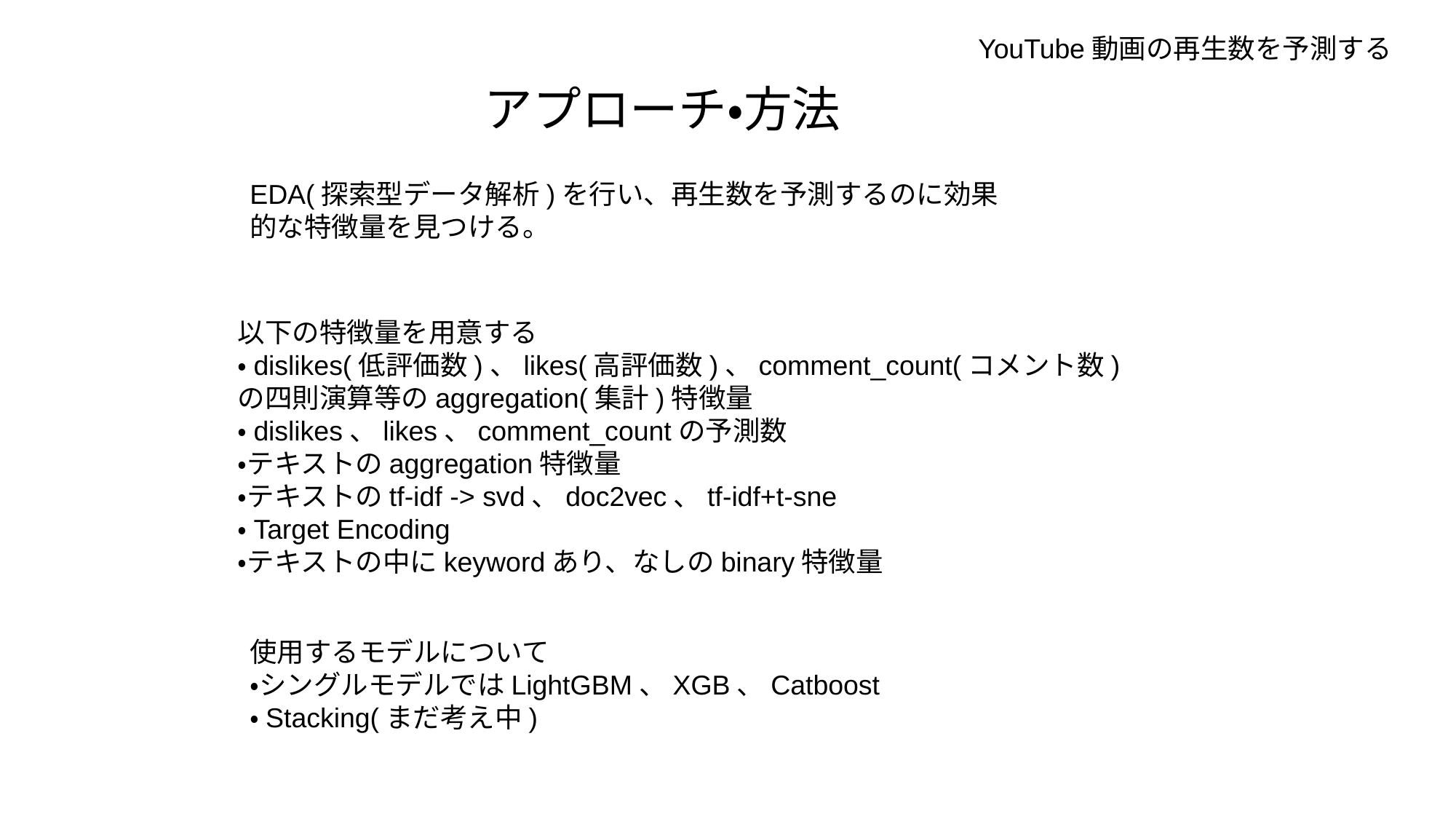

YouTube動画の再生数を予測する
アプローチ・方法
EDA(探索型データ解析)を行い、再生数を予測するのに効果的な特徴量を見つける。

以下の特徴量を用意する
・dislikes(低評価数)、likes(高評価数)、comment_count(コメント数)の四則演算等のaggregation(集計)特徴量
・dislikes、likes、comment_countの予測数
・テキストのaggregation特徴量
・テキストのtf-idf -> svd、doc2vec、tf-idf+t-sne
・Target Encoding
・テキストの中にkeywordあり、なしのbinary特徴量
使用するモデルについて
・シングルモデルではLightGBM、XGB、Catboost
・Stacking(まだ考え中)